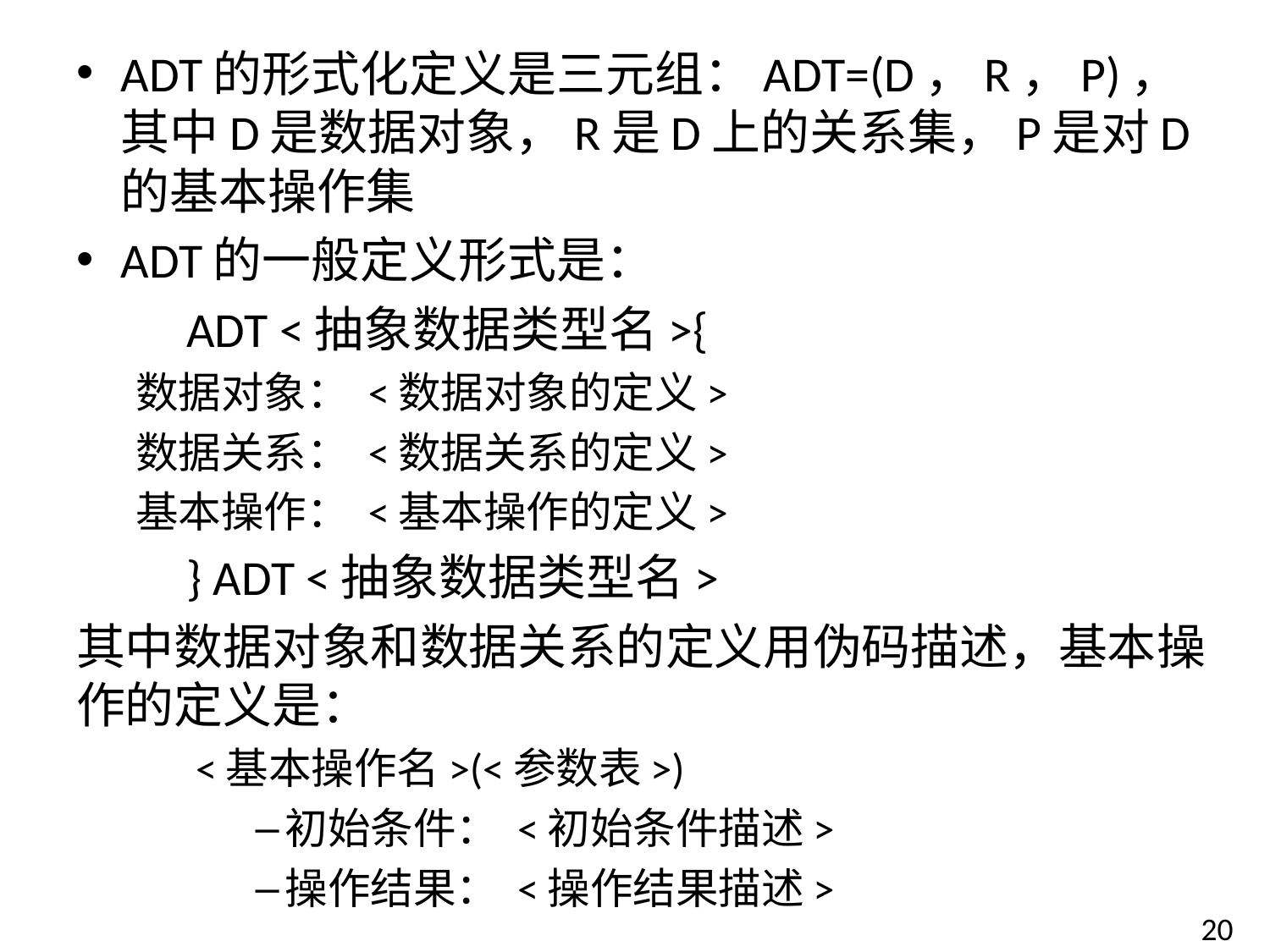

ADT的形式化定义是三元组：ADT=(D，R，P)，其中D是数据对象，R是D上的关系集，P是对D的基本操作集
ADT的一般定义形式是：
	ADT <抽象数据类型名>{
		数据对象： <数据对象的定义>
		数据关系： <数据关系的定义>
		基本操作： <基本操作的定义>
	} ADT <抽象数据类型名>
其中数据对象和数据关系的定义用伪码描述，基本操作的定义是：
<基本操作名>(<参数表>)
初始条件： <初始条件描述>
操作结果： <操作结果描述>

20